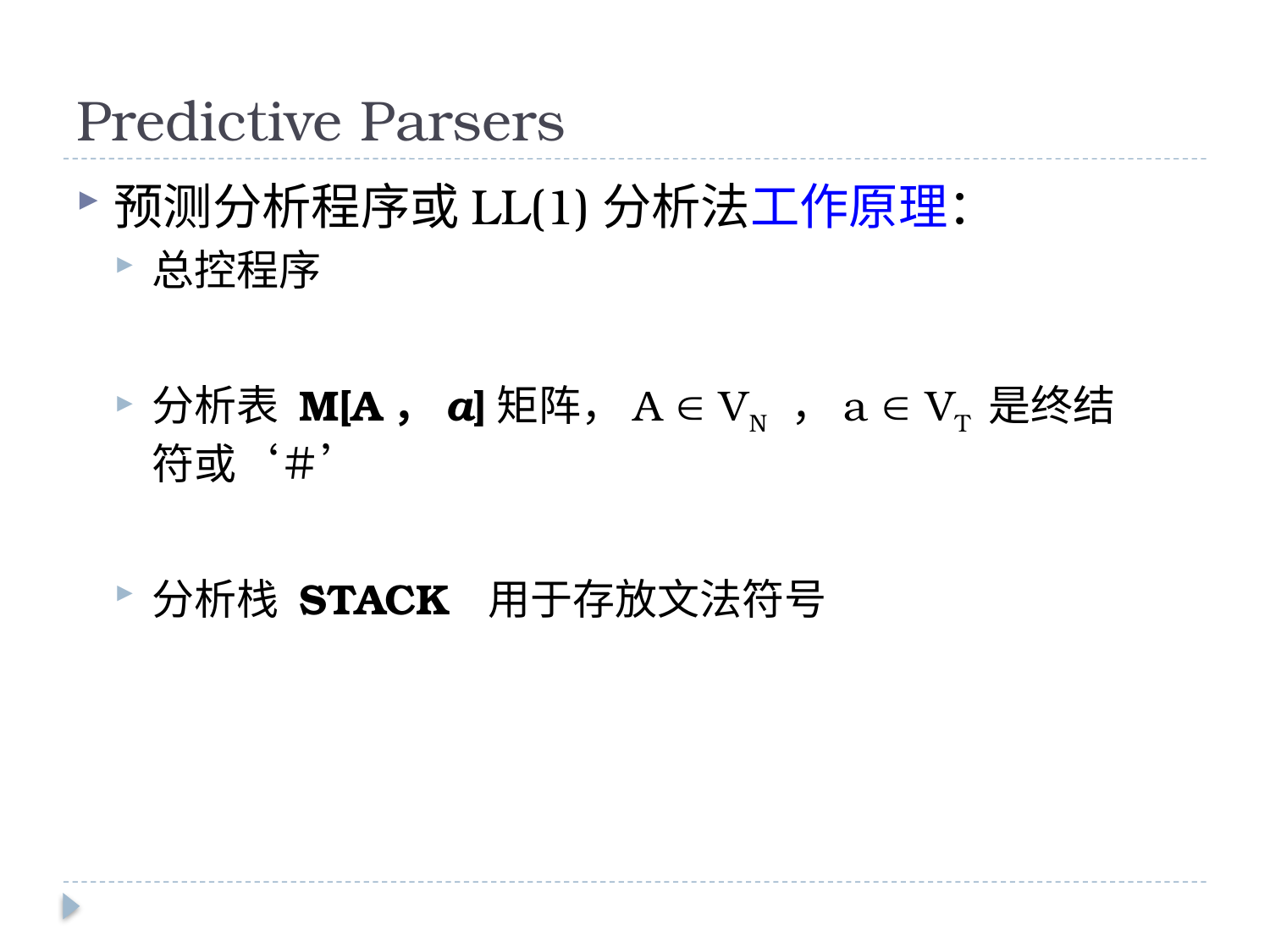

# Predictive Parsers
预测分析程序或LL(1)分析法工作原理：
总控程序

分析表 M[A，a]矩阵，A ∈ VN ，a ∈ VT 是终结符或‘＃’

分析栈 STACK  用于存放文法符号

39